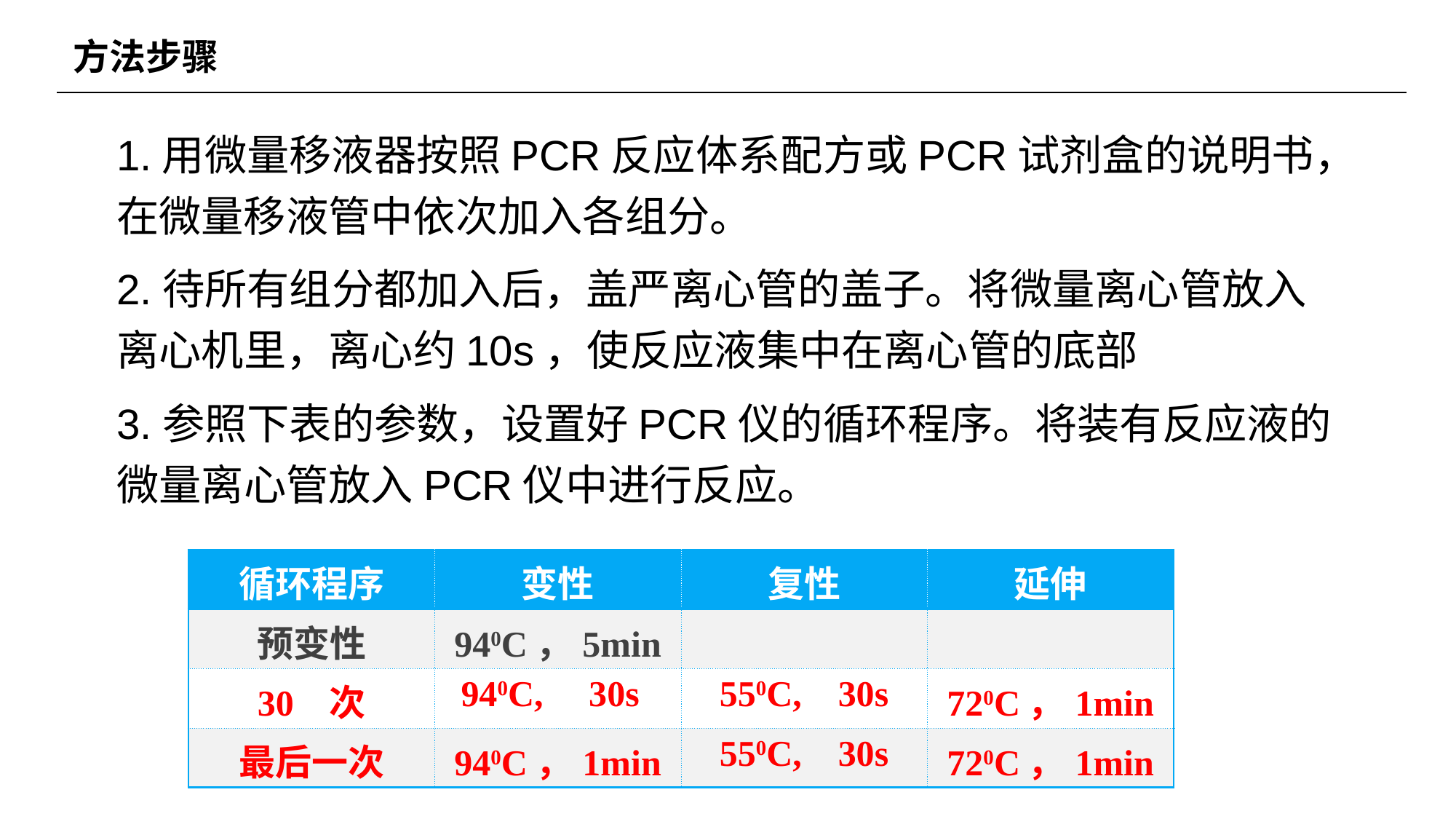

方法步骤
1.用微量移液器按照PCR反应体系配方或PCR试剂盒的说明书，在微量移液管中依次加入各组分。
2.待所有组分都加入后，盖严离心管的盖子。将微量离心管放入离心机里，离心约10s，使反应液集中在离心管的底部
3.参照下表的参数，设置好PCR仪的循环程序。将装有反应液的微量离心管放入PCR仪中进行反应。
| 循环程序 | 变性 | 复性 | 延伸 |
| --- | --- | --- | --- |
| 预变性 | 940C，5min |  |  |
| 30 次 | 940C, 30s | 550C, 30s | 720C，1min |
| 最后一次 | 940C，1min | 550C, 30s | 720C，1min |